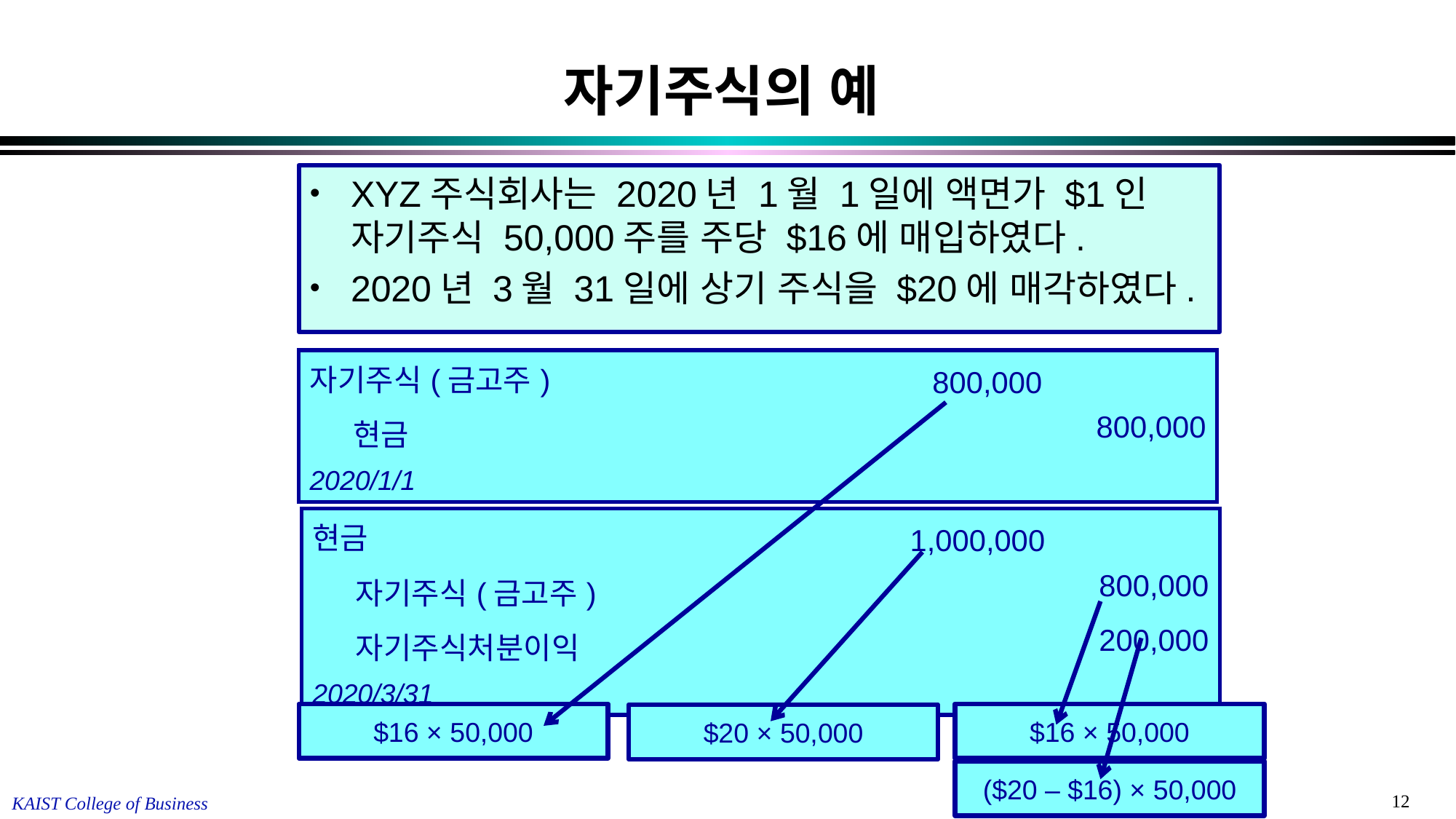

# 자기주식의 예
XYZ주식회사는 2020년 1월 1일에 액면가 $1인 자기주식 50,000주를 주당 $16에 매입하였다.
2020년 3월 31일에 상기 주식을 $20에 매각하였다.
| 자기주식(금고주) | 800,000 |  |
| --- | --- | --- |
| 현금 |  | 800,000 |
| 2020/1/1 |  |  |
| 현금 | 1,000,000 |  |
| --- | --- | --- |
| 자기주식(금고주) |  | 800,000 |
| 자기주식처분이익 |  | 200,000 |
| 2020/3/31 |  |  |
$16 × 50,000
$16 × 50,000
$20 × 50,000
($20 – $16) × 50,000